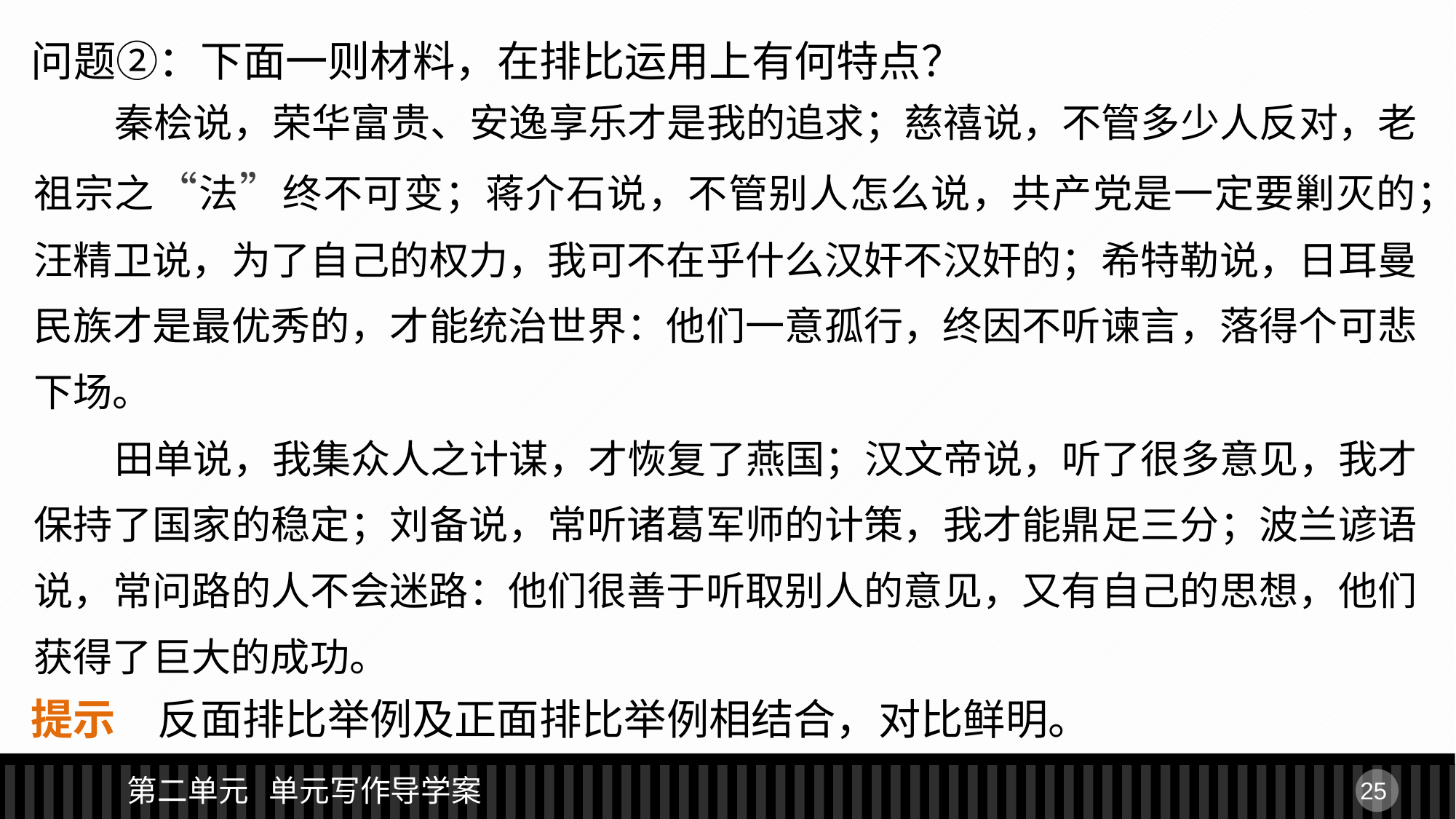

问题②：下面一则材料，在排比运用上有何特点？
        秦桧说，荣华富贵、安逸享乐才是我的追求；慈禧说，不管多少人反对，老祖宗之“法”终不可变；蒋介石说，不管别人怎么说，共产党是一定要剿灭的；汪精卫说，为了自己的权力，我可不在乎什么汉奸不汉奸的；希特勒说，日耳曼民族才是最优秀的，才能统治世界：他们一意孤行，终因不听谏言，落得个可悲下场。
        田单说，我集众人之计谋，才恢复了燕国；汉文帝说，听了很多意见，我才保持了国家的稳定；刘备说，常听诸葛军师的计策，我才能鼎足三分；波兰谚语说，常问路的人不会迷路：他们很善于听取别人的意见，又有自己的思想，他们获得了巨大的成功。
提示　反面排比举例及正面排比举例相结合，对比鲜明。